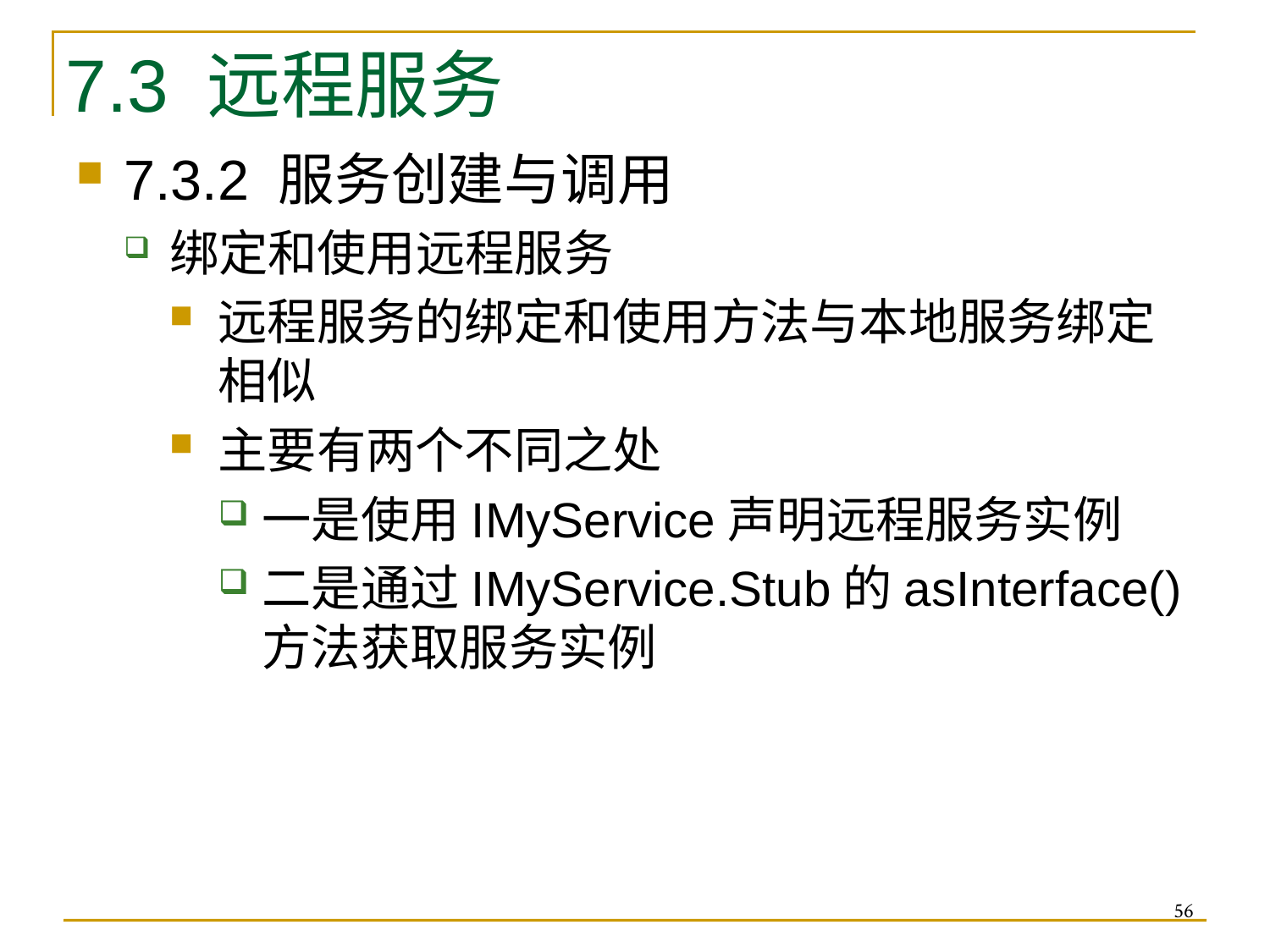

7.3 远程服务
7.3.2 服务创建与调用
绑定和使用远程服务
远程服务的绑定和使用方法与本地服务绑定相似
主要有两个不同之处
一是使用IMyService声明远程服务实例
二是通过IMyService.Stub的asInterface()方法获取服务实例
56